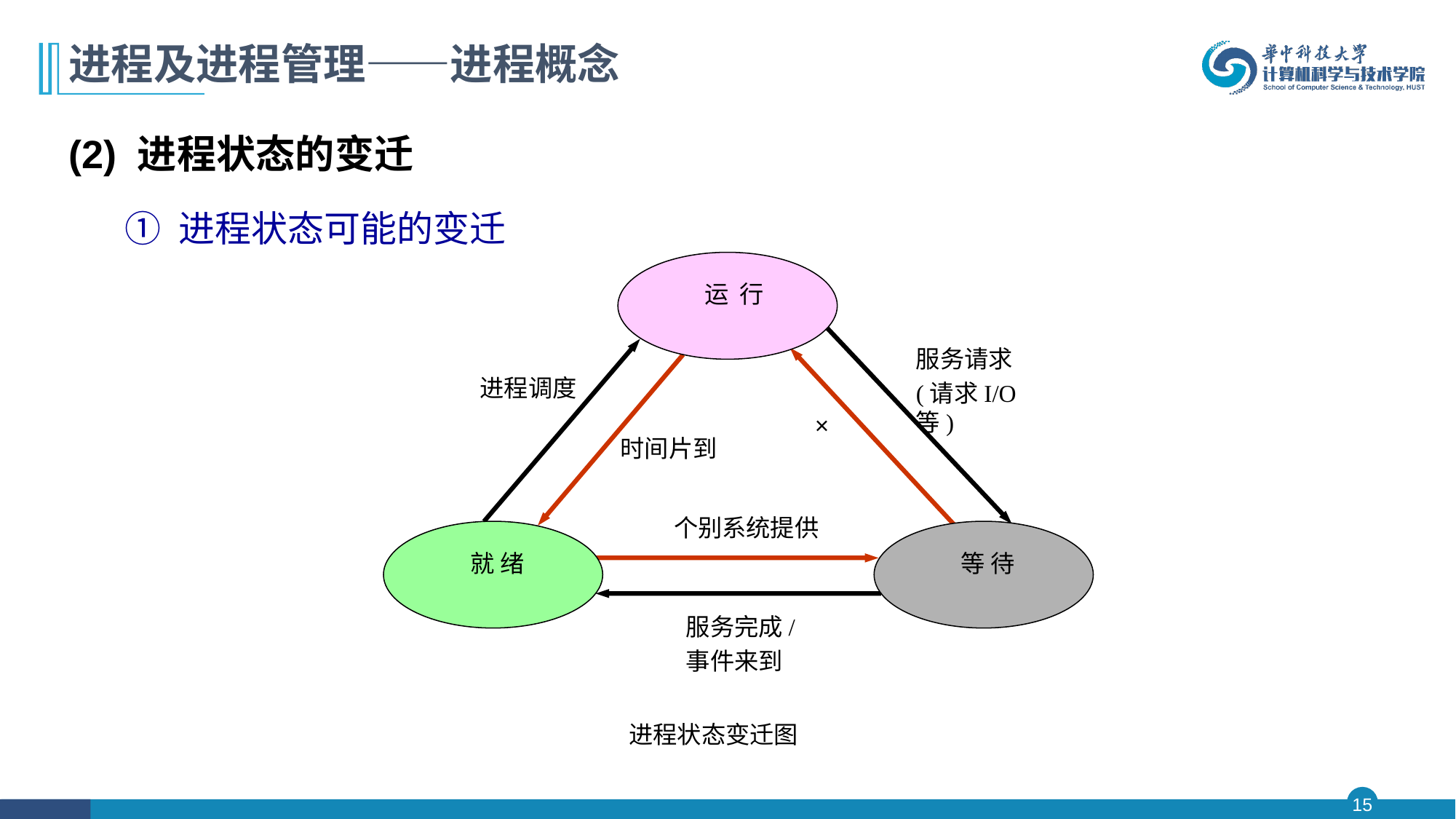

# 进程及进程管理——进程概念
(2) 进程状态的变迁
① 进程状态可能的变迁
       运  行

服务请求
(请求I/O等)

进程调度
×
时间片到
个别系统提供
       就 绪
       等 待

服务完成/
事件来到
进程状态变迁图